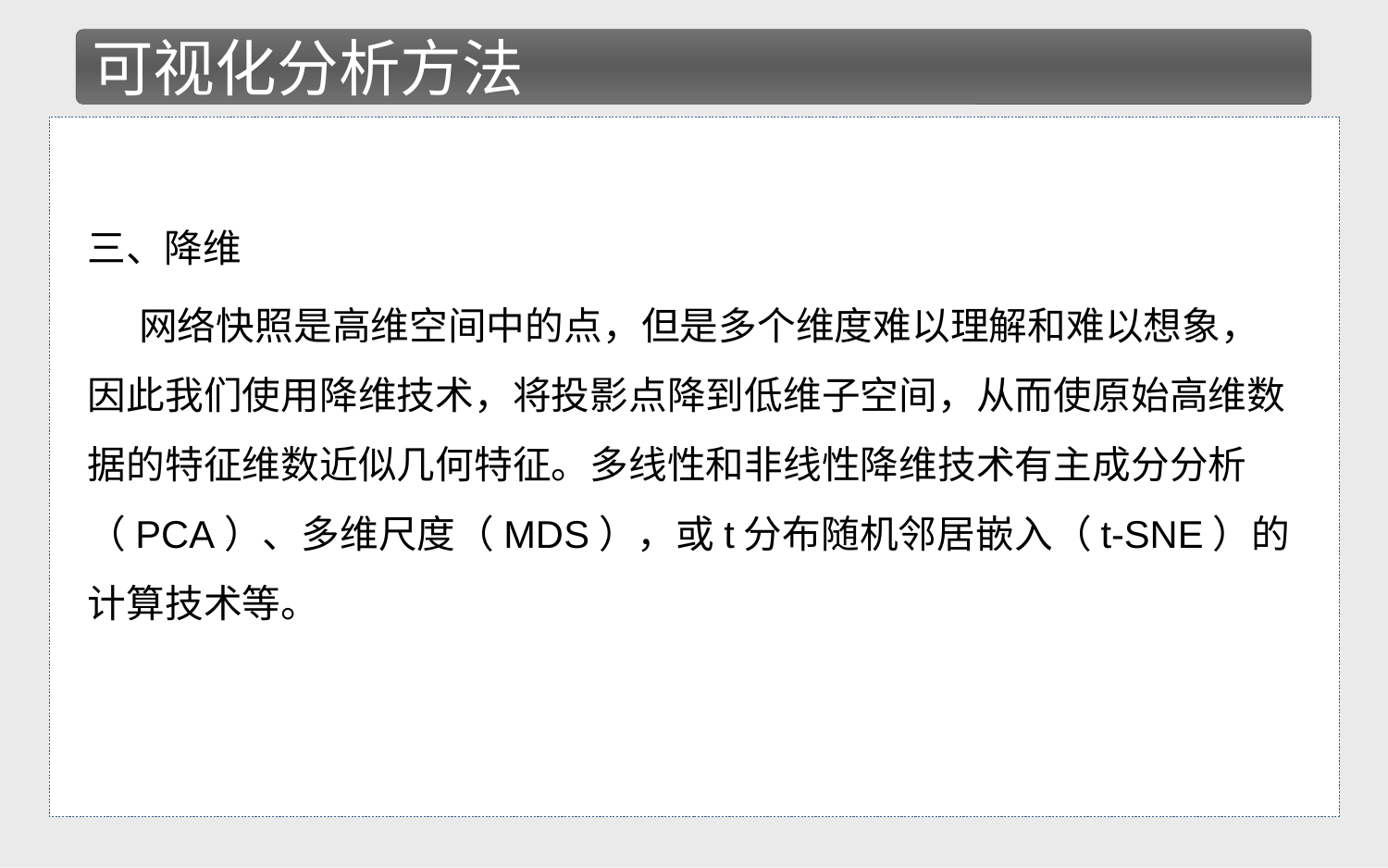

可视化分析方法

     三、降维
           网络快照是高维空间中的点，但是多个维度难以理解和难以想象，因此我们使用降维技术，将投影点降到低维子空间，从而使原始高维数据的特征维数近似几何特征。多线性和非线性降维技术有主成分分析（PCA）、多维尺度（MDS），或t分布随机邻居嵌入（t-SNE）的计算技术等。